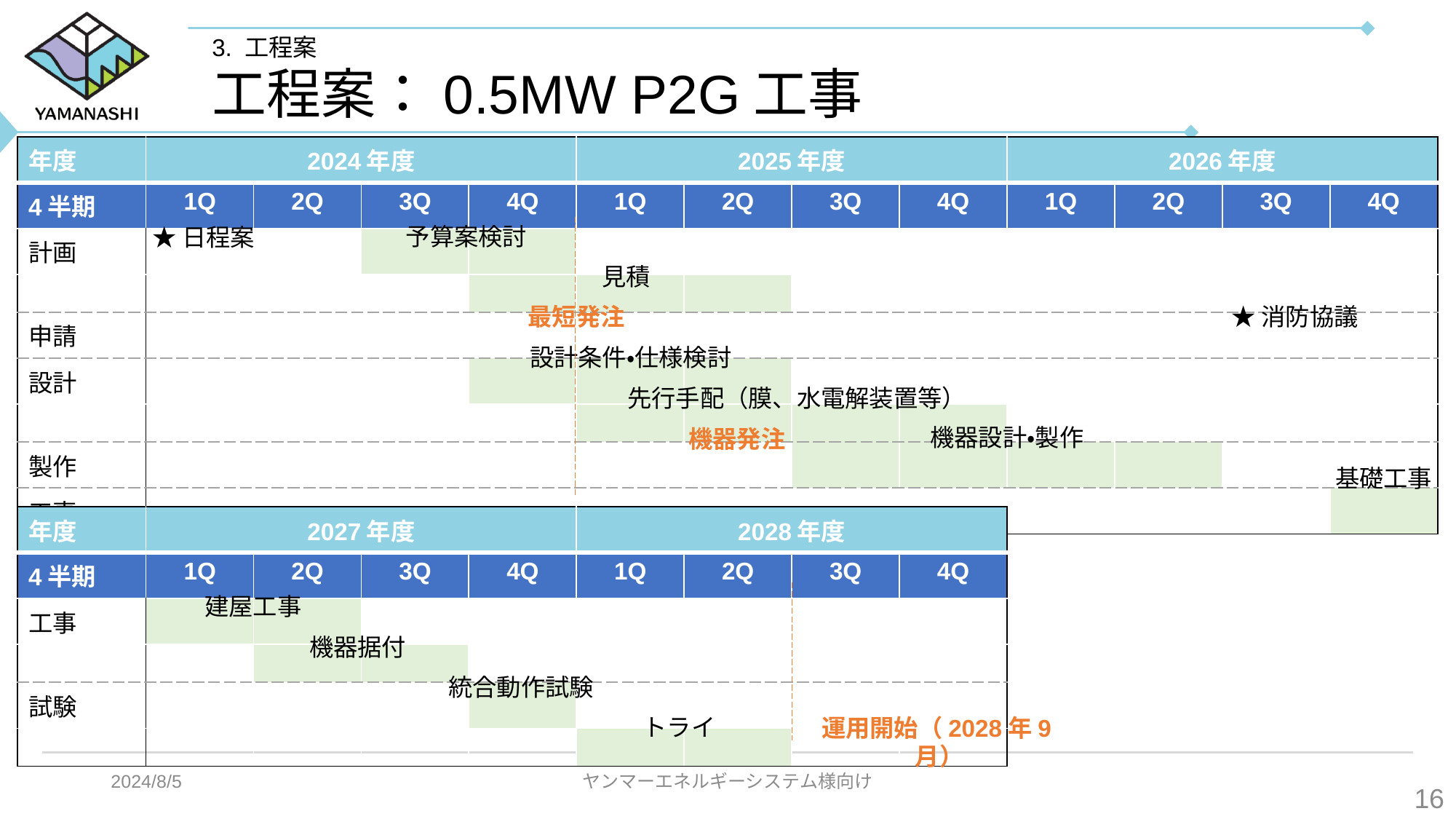

3. 工程案
# 工程案：0.5MW P2G工事
| 年度 | 2024年度 |  |  |  | 2025年度 |  |  |  | 2026年度 |  |  |  |
| --- | --- | --- | --- | --- | --- | --- | --- | --- | --- | --- | --- | --- |
| 4半期 | 1Q | 2Q | 3Q | 4Q | 1Q | 2Q | 3Q | 4Q | 1Q | 2Q | 3Q | 4Q |
| 計画 |  |  |  |  |  |  |  |  |  |  |  |  |
|  |  |  |  |  |  |  |  |  |  |  |  |  |
| 申請 |  |  |  |  |  |  |  |  |  |  |  |  |
| 設計 |  |  |  |  |  |  |  |  |  |  |  |  |
|  |  |  |  |  |  |  |  |  |  |  |  |  |
| 製作 |  |  |  |  |  |  |  |  |  |  |  |  |
| 工事 |  |  |  |  |  |  |  |  |  |  |  |  |
予算案検討
★日程案
見積
最短発注
★消防協議
設計条件・仕様検討
先行手配（膜、水電解装置等）
機器設計・製作
機器発注
基礎工事
| 年度 | 2027年度 |  |  |  | 2028年度 |  |  |  |
| --- | --- | --- | --- | --- | --- | --- | --- | --- |
| 4半期 | 1Q | 2Q | 3Q | 4Q | 1Q | 2Q | 3Q | 4Q |
| 工事 |  |  |  |  |  |  |  |  |
|  |  |  |  |  |  |  |  |  |
| 試験 |  |  |  |  |  |  |  |  |
|  |  |  |  |  |  |  |  |  |
建屋工事
機器据付
統合動作試験
トライ
運用開始（2028年9月）
2024/8/5
ヤンマーエネルギーシステム様向け
16